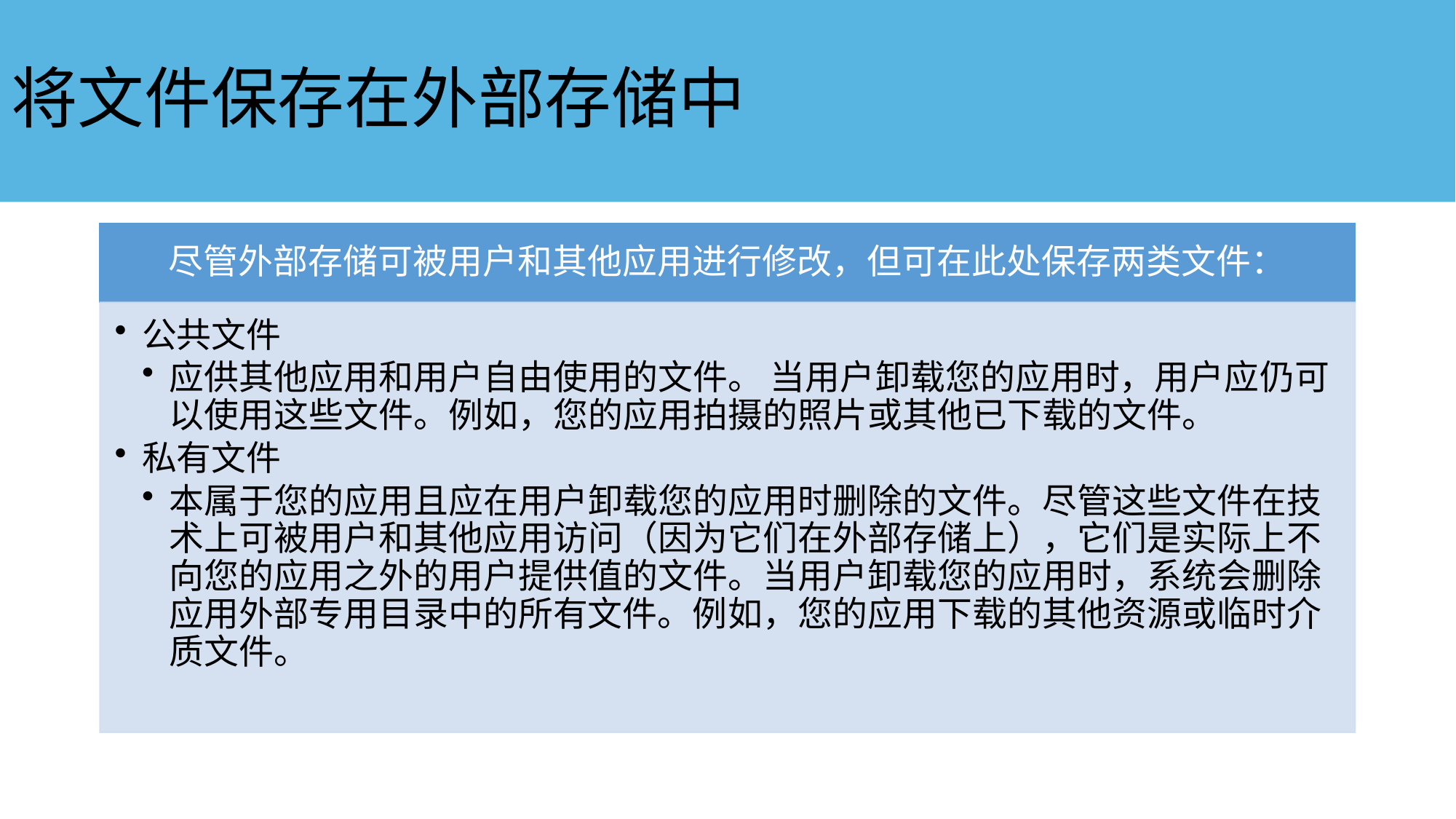

# 将文件保存在外部存储中
尽管外部存储可被用户和其他应用进行修改，但可在此处保存两类文件：
公共文件
应供其他应用和用户自由使用的文件。 当用户卸载您的应用时，用户应仍可以使用这些文件。例如，您的应用拍摄的照片或其他已下载的文件。
私有文件
本属于您的应用且应在用户卸载您的应用时删除的文件。尽管这些文件在技术上可被用户和其他应用访问（因为它们在外部存储上），它们是实际上不向您的应用之外的用户提供值的文件。当用户卸载您的应用时，系统会删除应用外部专用目录中的所有文件。例如，您的应用下载的其他资源或临时介质文件。